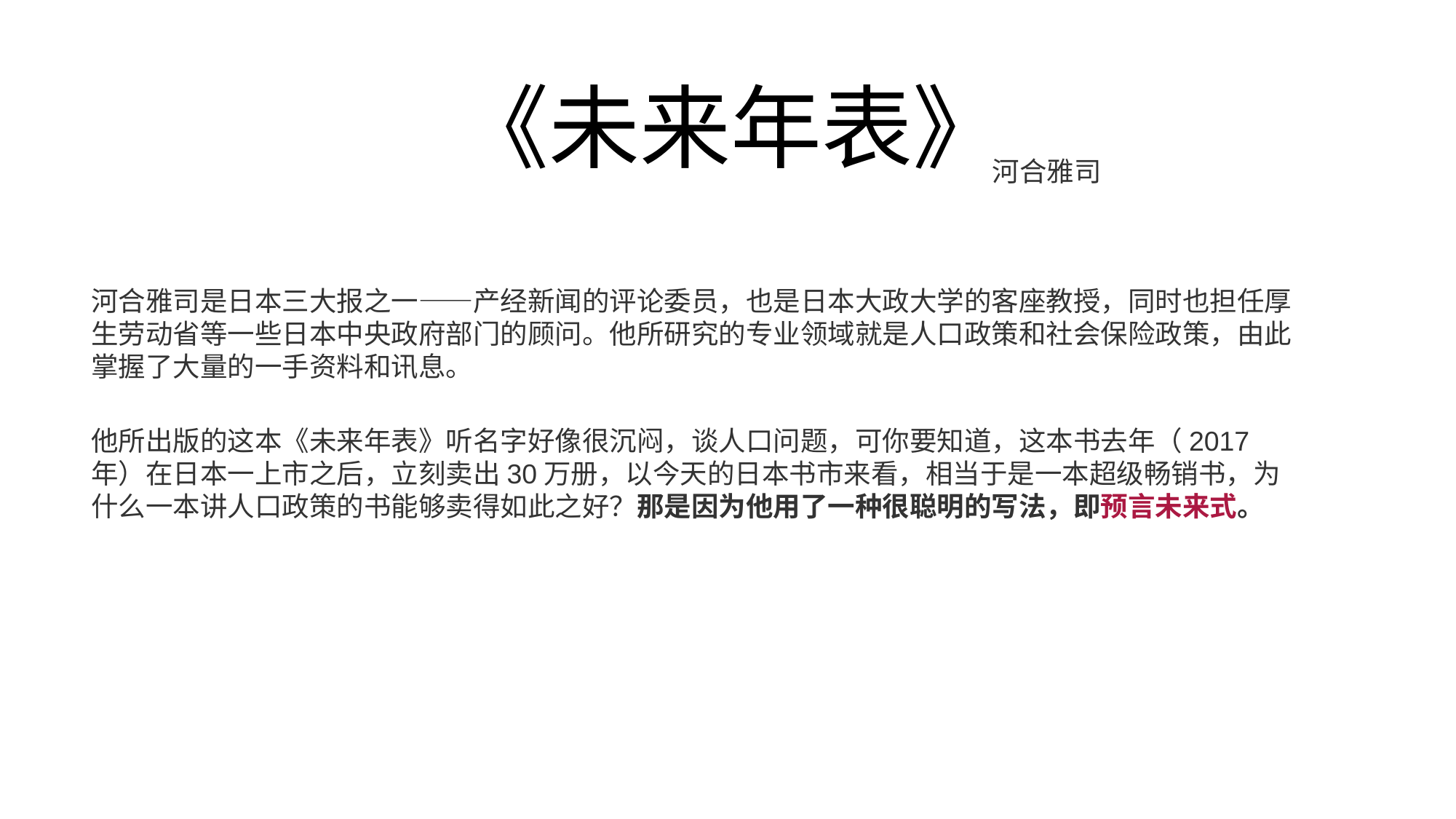

# 《未来年表》
河合雅司
河合雅司是日本三大报之一——产经新闻的评论委员，也是日本大政大学的客座教授，同时也担任厚生劳动省等一些日本中央政府部门的顾问。他所研究的专业领域就是人口政策和社会保险政策，由此掌握了大量的一手资料和讯息。
他所出版的这本《未来年表》听名字好像很沉闷，谈人口问题，可你要知道，这本书去年（2017年）在日本一上市之后，立刻卖出30万册，以今天的日本书市来看，相当于是一本超级畅销书，为什么一本讲人口政策的书能够卖得如此之好？那是因为他用了一种很聪明的写法，即预言未来式。